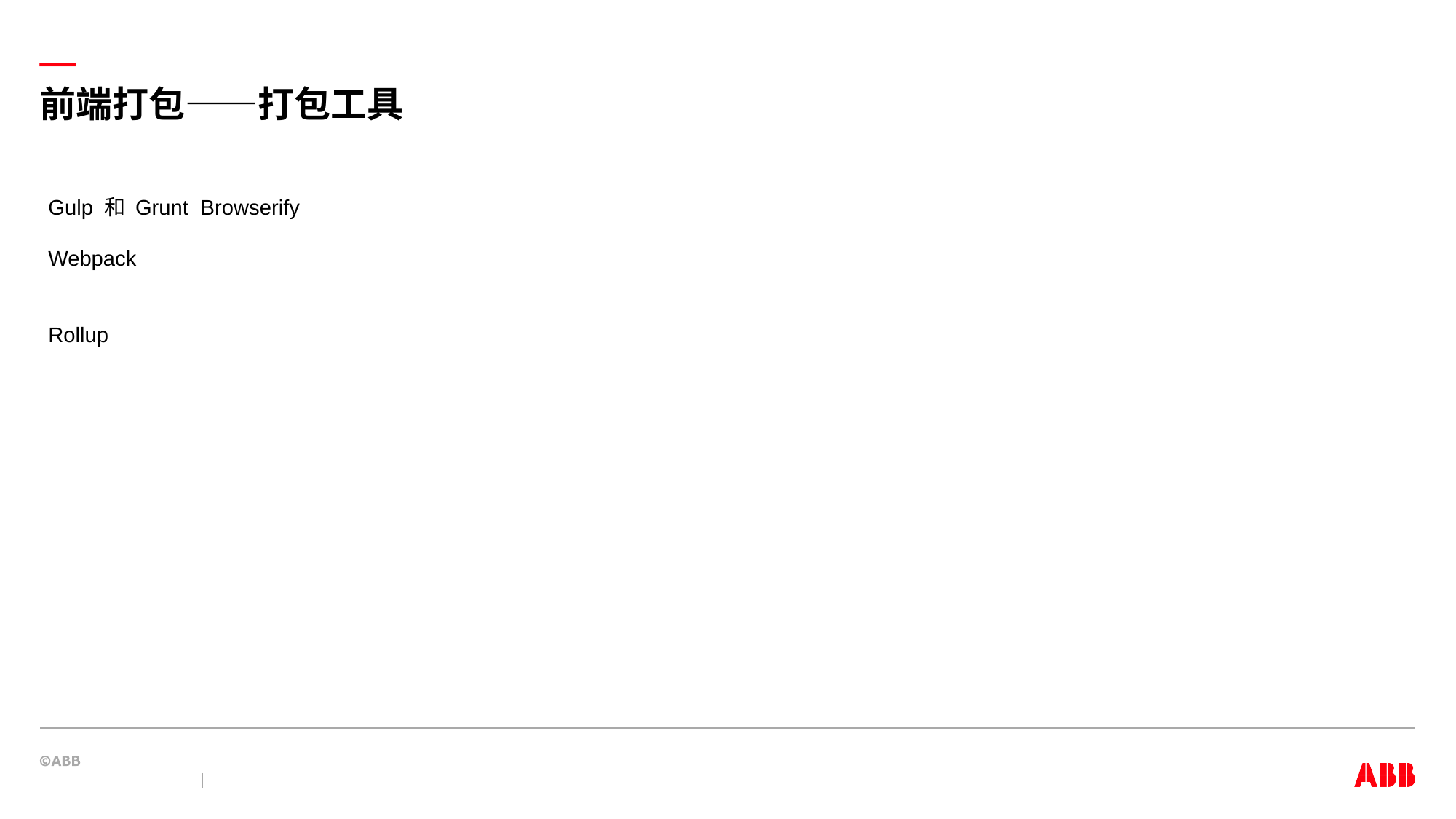

# 前端打包——打包工具
Gulp 和 Grunt  Browserify
Webpack
Rollup